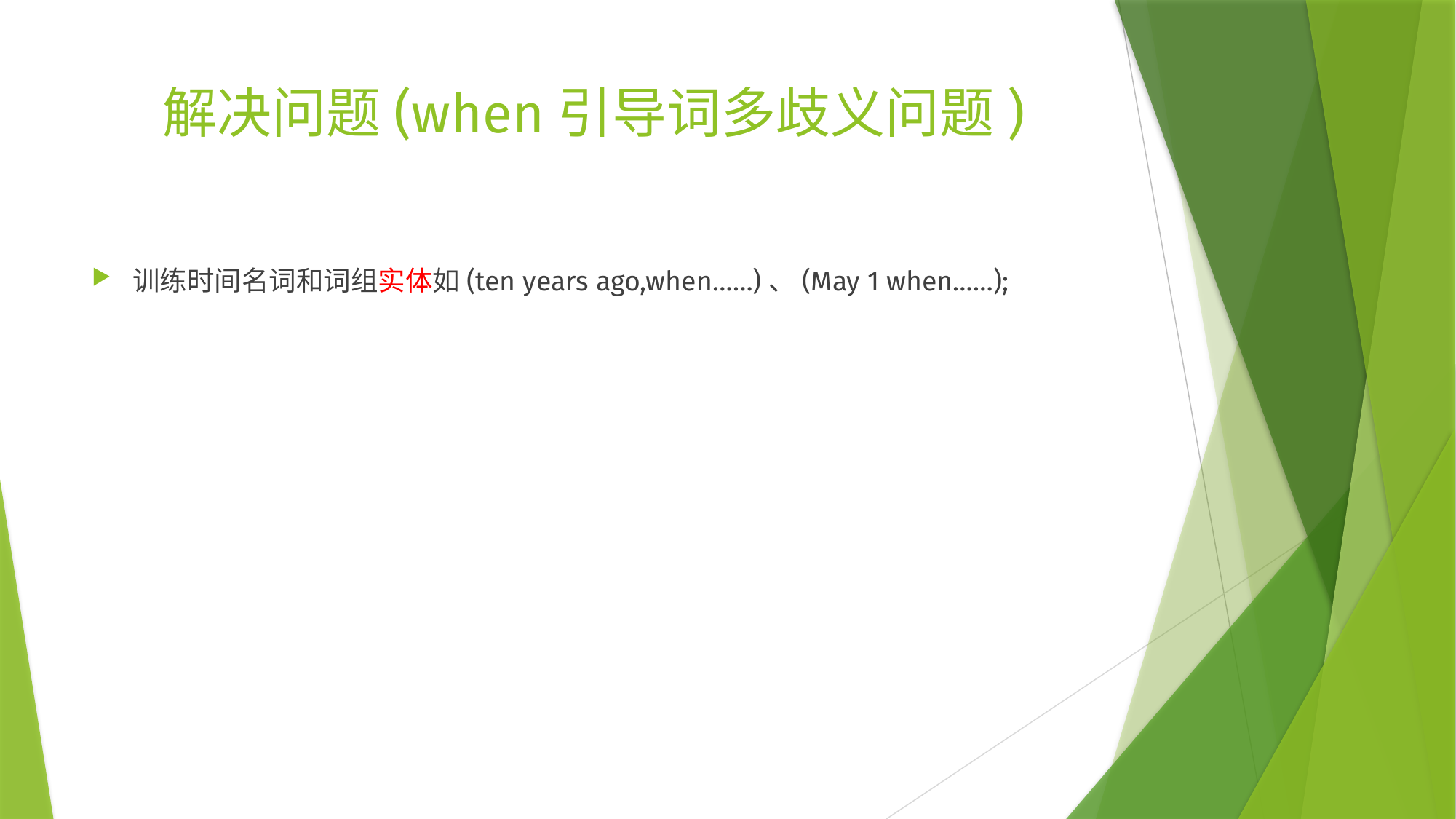

# 解决问题(when引导词多歧义问题)
训练时间名词和词组实体如(ten years ago,when……)、(May 1 when……);